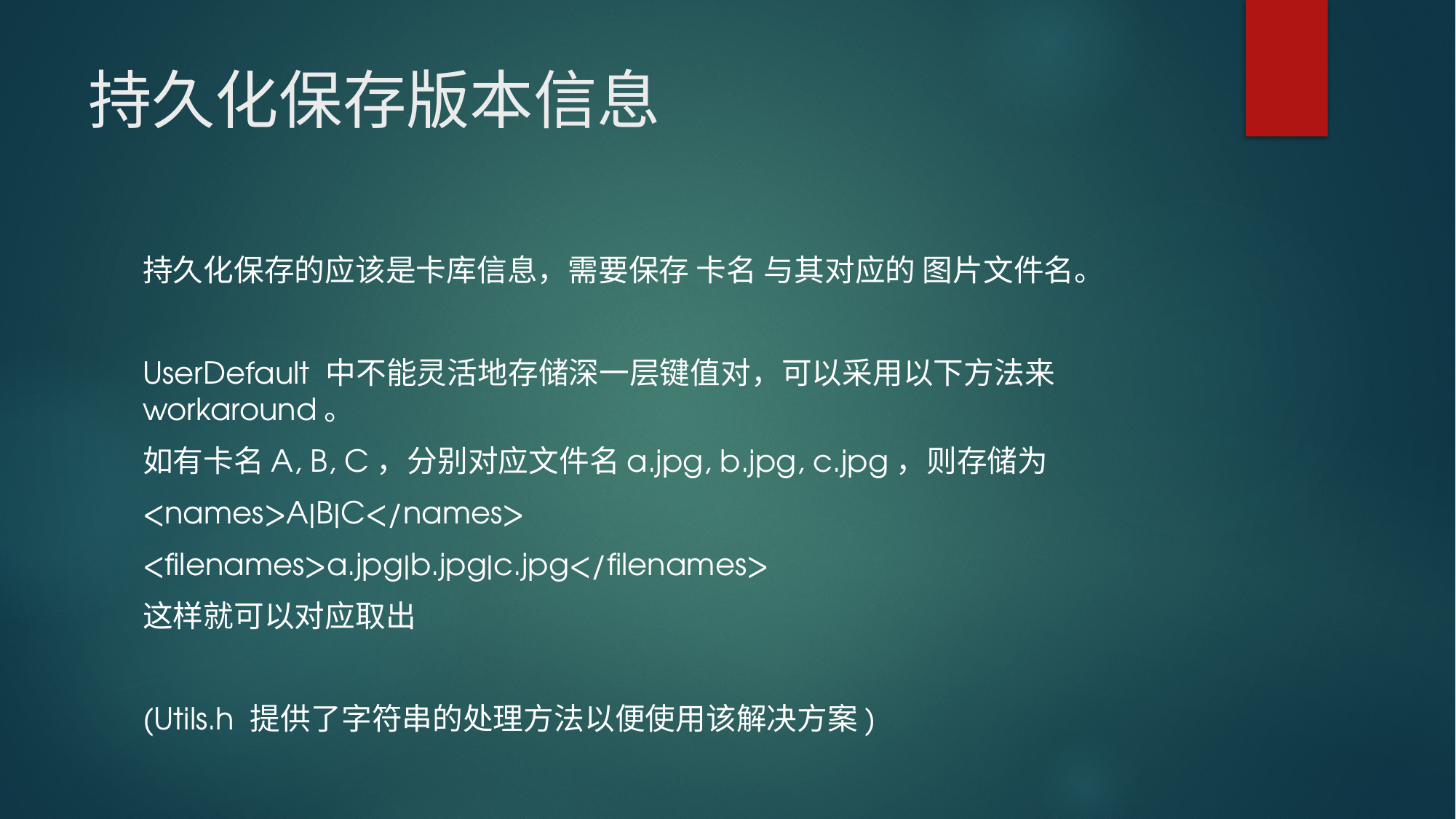

# 持久化保存版本信息
持久化保存的应该是卡库信息，需要保存 卡名 与其对应的 图片文件名。

UserDefault 中不能灵活地存储深一层键值对，可以采用以下方法来workaround。
如有卡名A, B, C，分别对应文件名a.jpg, b.jpg, c.jpg，则存储为
<names>A|B|C</names>
<filenames>a.jpg|b.jpg|c.jpg</filenames>
这样就可以对应取出

(Utils.h 提供了字符串的处理方法以便使用该解决方案)